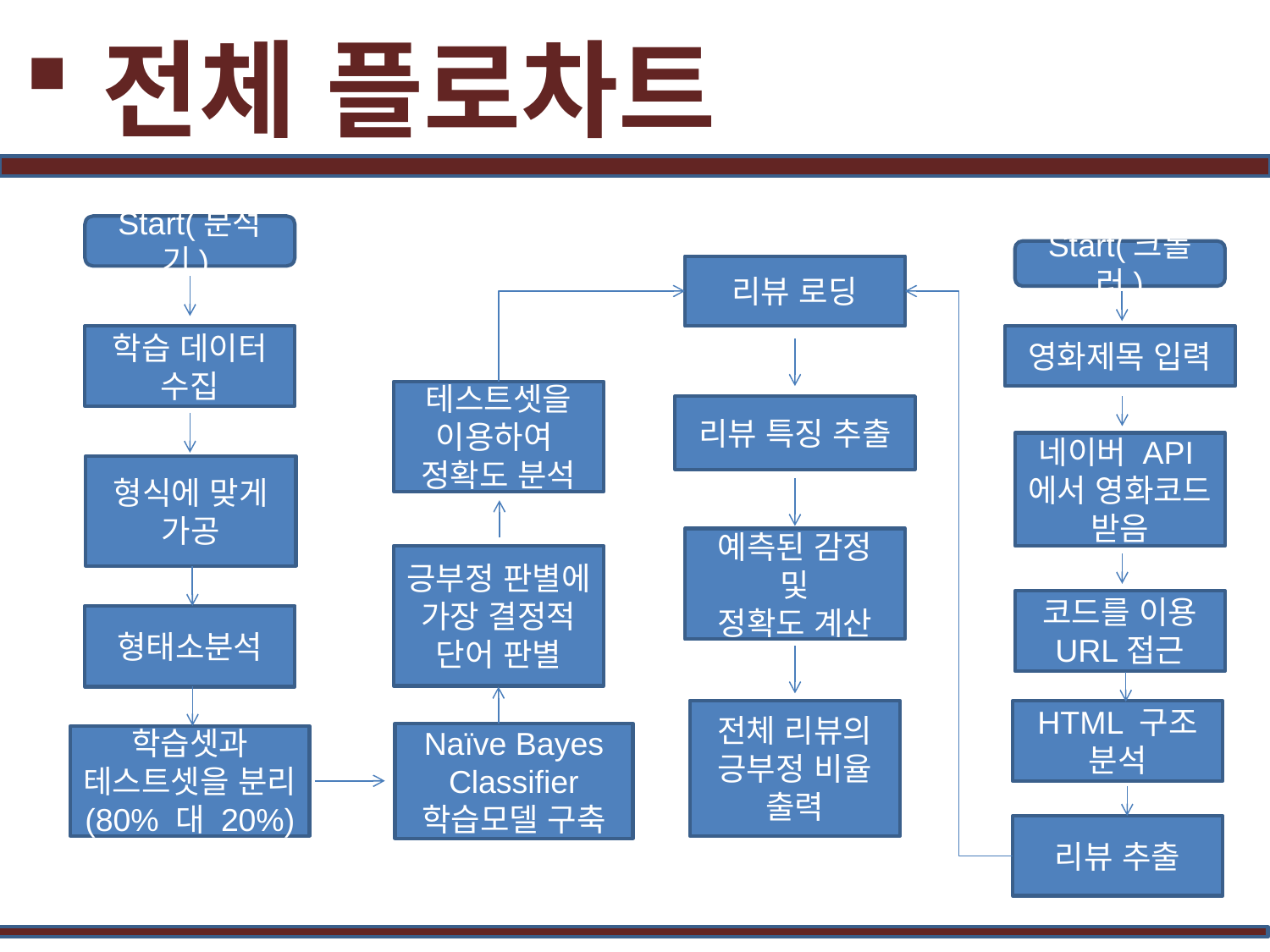

# 전체 플로차트

Start(분석기)
Start(크롤러)
리뷰 로딩
학습 데이터 수집
영화제목 입력
테스트셋을 이용하여
정확도 분석
리뷰 특징 추출
네이버 API에서 영화코드 받음
형식에 맞게
가공
예측된 감정
및
정확도 계산
긍부정 판별에 가장 결정적 단어 판별
코드를 이용
URL접근
형태소분석
전체 리뷰의
긍부정 비율
출력
HTML 구조 분석
Naïve Bayes
Classifier
학습모델 구축
학습셋과 테스트셋을 분리
(80% 대 20%)
리뷰 추출